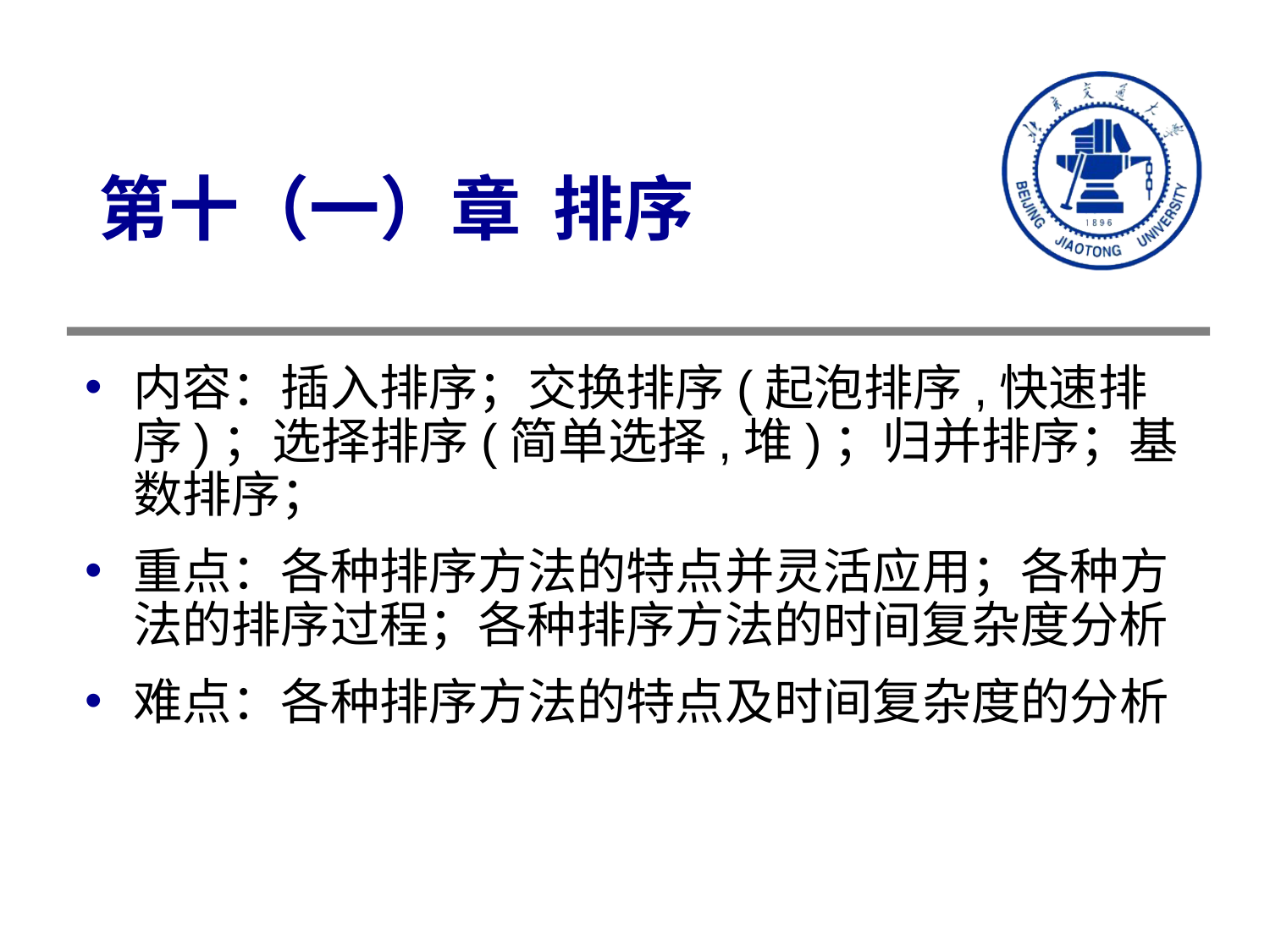

# 第十（一）章  排序
内容：插入排序；交换排序(起泡排序,快速排序)；选择排序(简单选择,堆)；归并排序；基数排序；
重点：各种排序方法的特点并灵活应用；各种方法的排序过程；各种排序方法的时间复杂度分析
难点：各种排序方法的特点及时间复杂度的分析